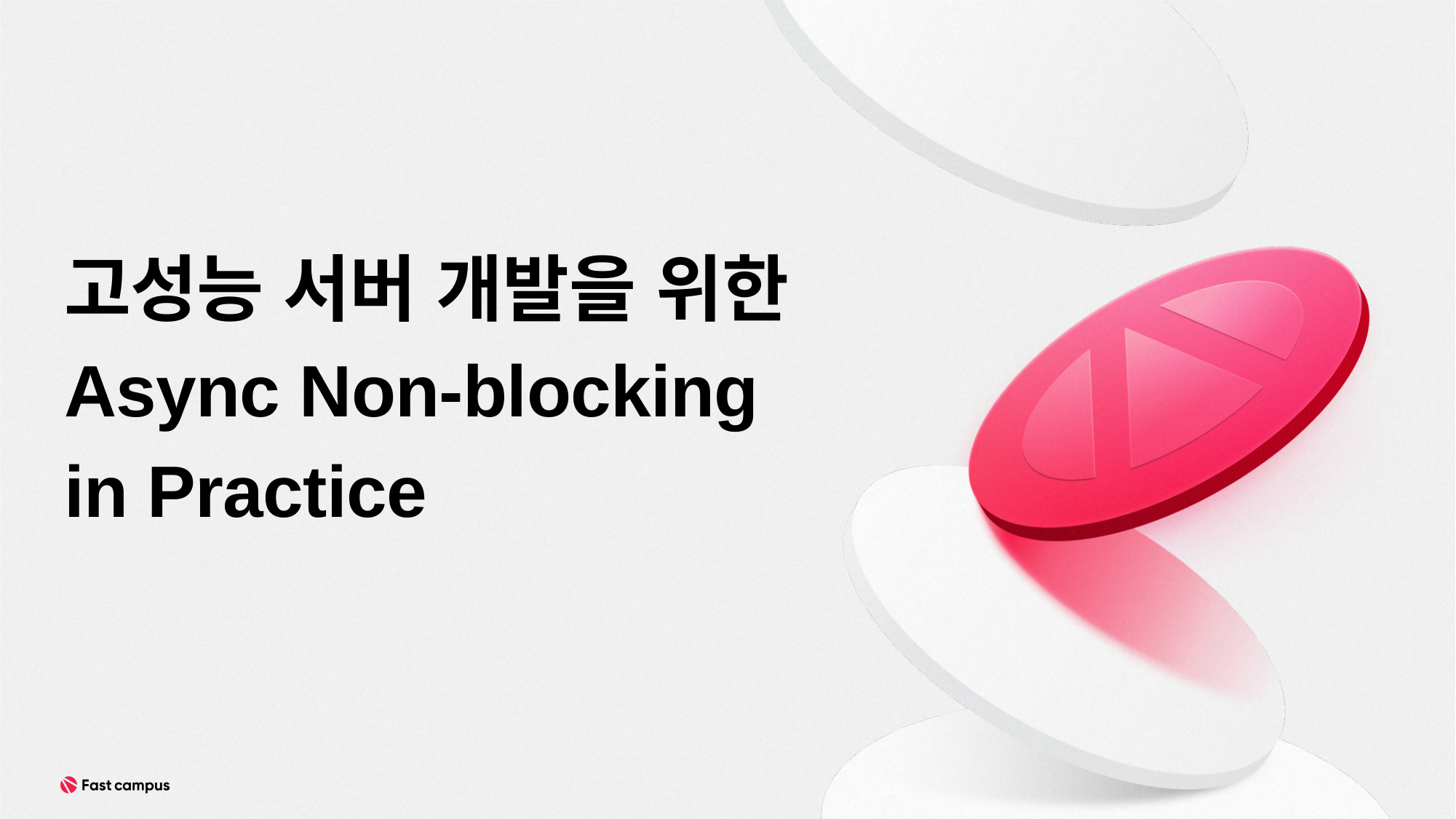

고성능 서버 개발을 위한
Async Non-blocking
in Practice